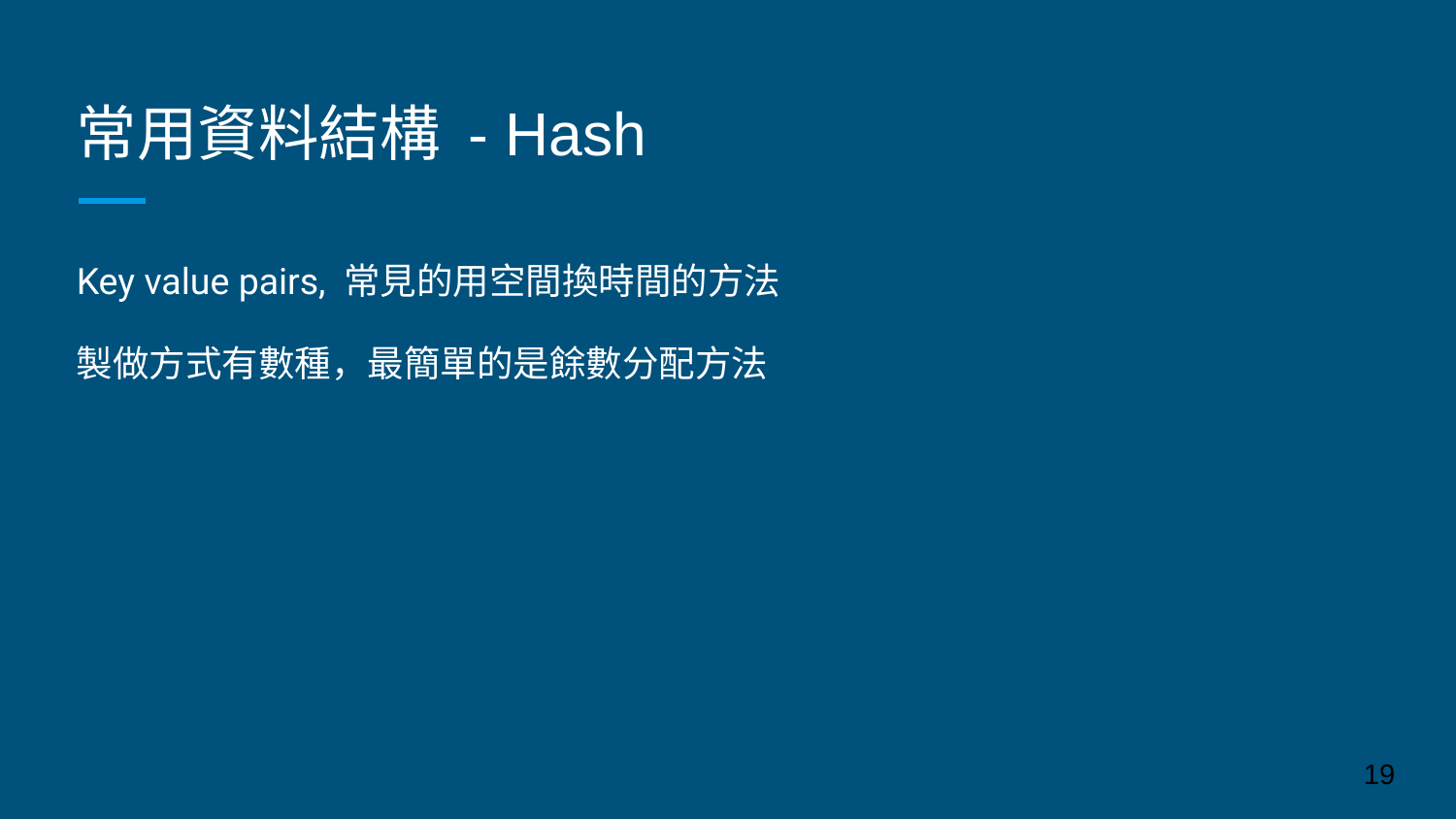

# 常用資料結構 - Hash
Key value pairs, 常見的用空間換時間的方法
製做方式有數種，最簡單的是餘數分配方法

19